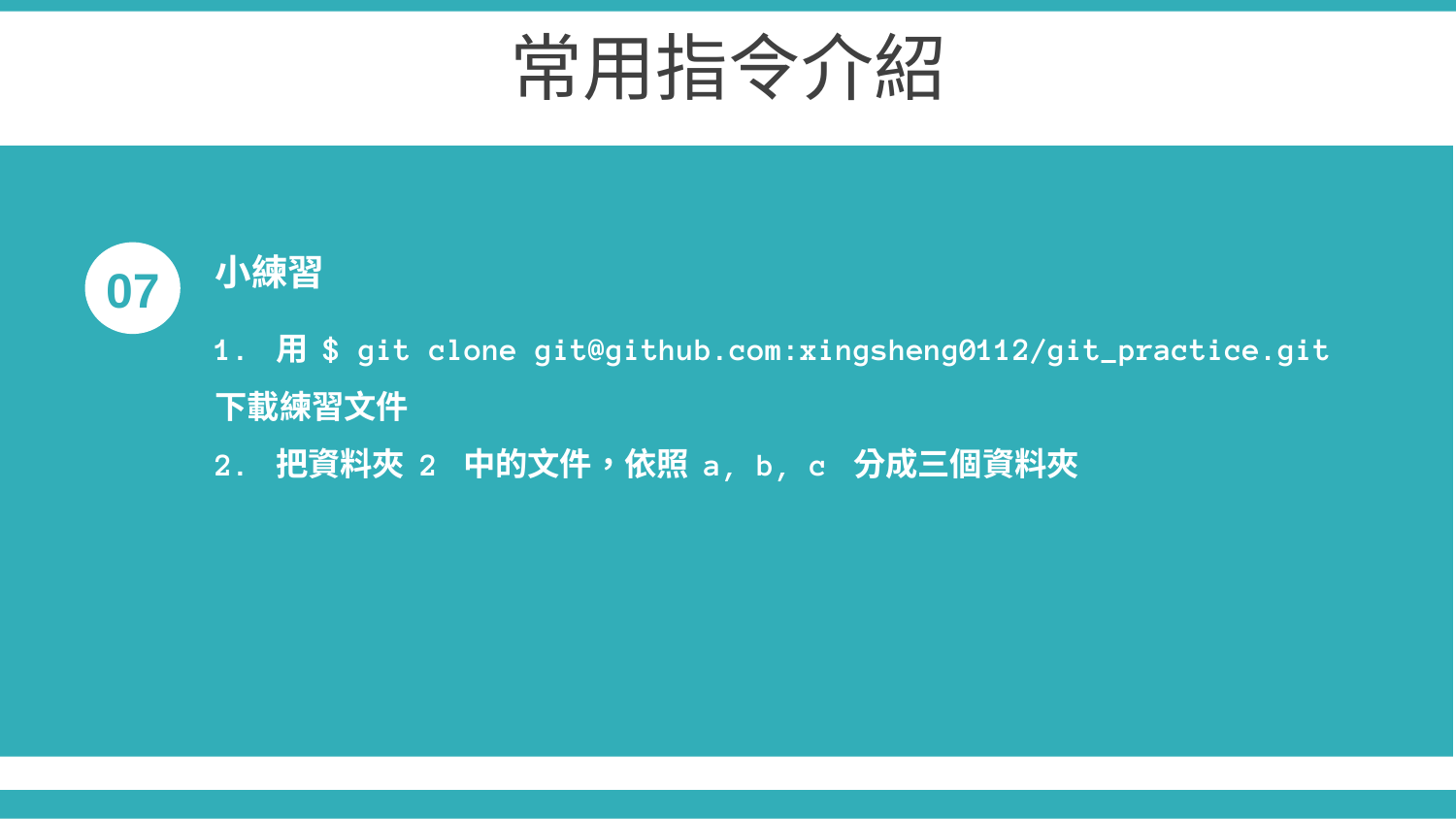

常用指令介紹

小練習
1. 用 $ git clone git@github.com:xingsheng0112/git_practice.git  下載練習文件
2. 把資料夾 2 中的文件，依照 a, b, c 分成三個資料夾

07